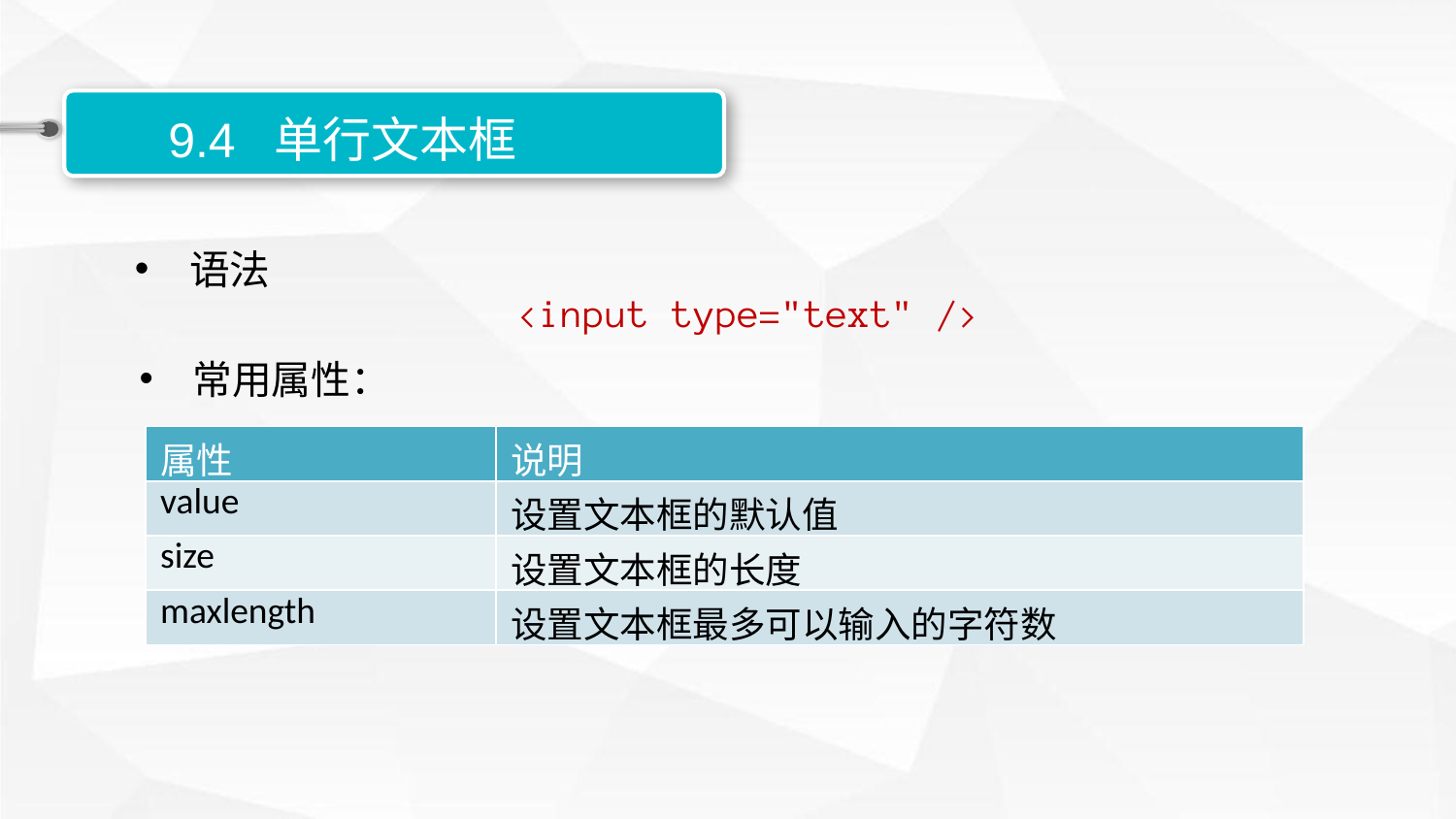

9.4  单行文本框

语法
<input type="text" />
常用属性：
| 属性 | 说明 |
| --- | --- |
| value | 设置文本框的默认值 |
| size | 设置文本框的长度 |
| maxlength | 设置文本框最多可以输入的字符数 |